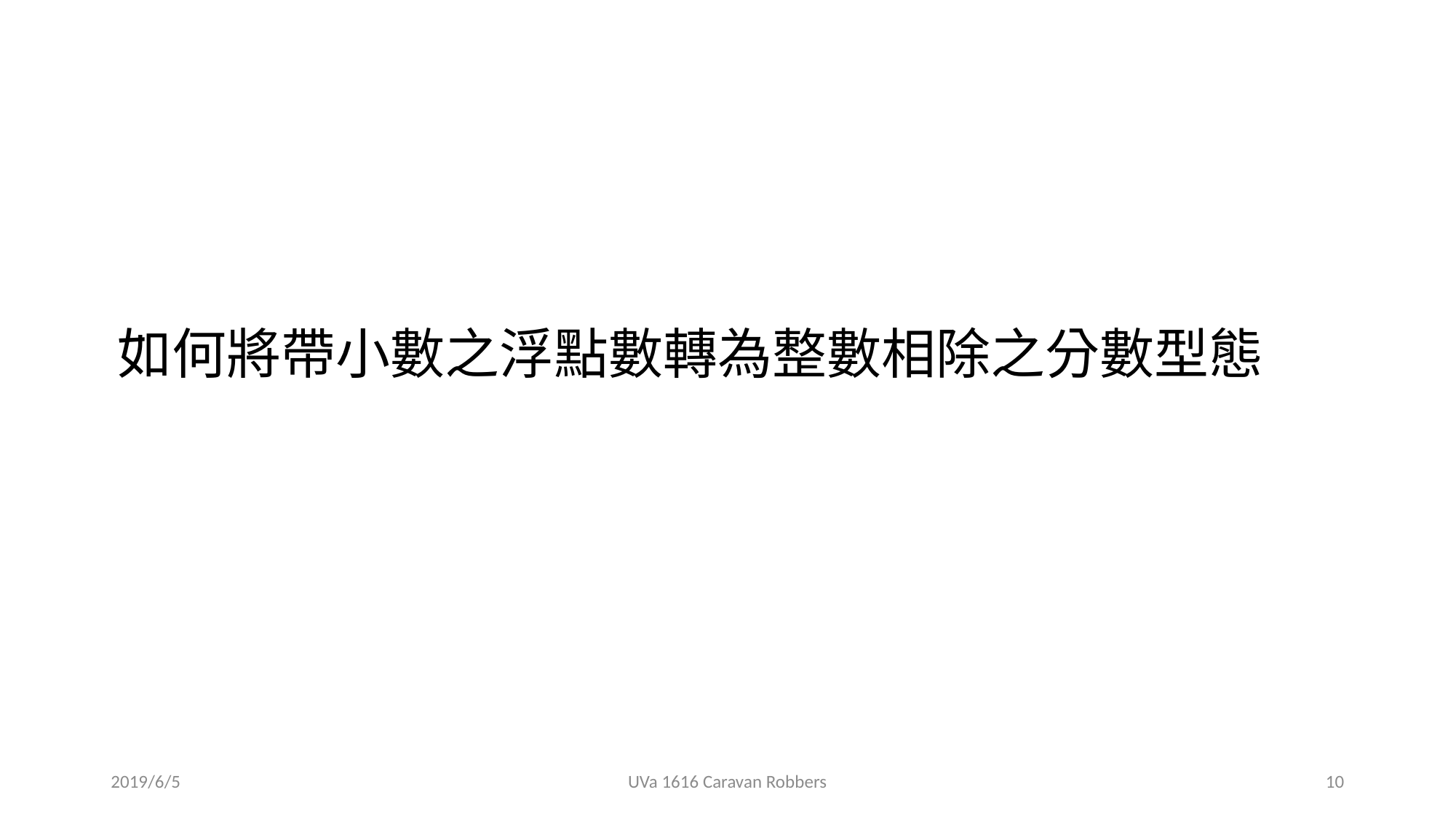

如何將帶小數之浮點數轉為整數相除之分數型態
2019/6/5
UVa 1616 Caravan Robbers
10